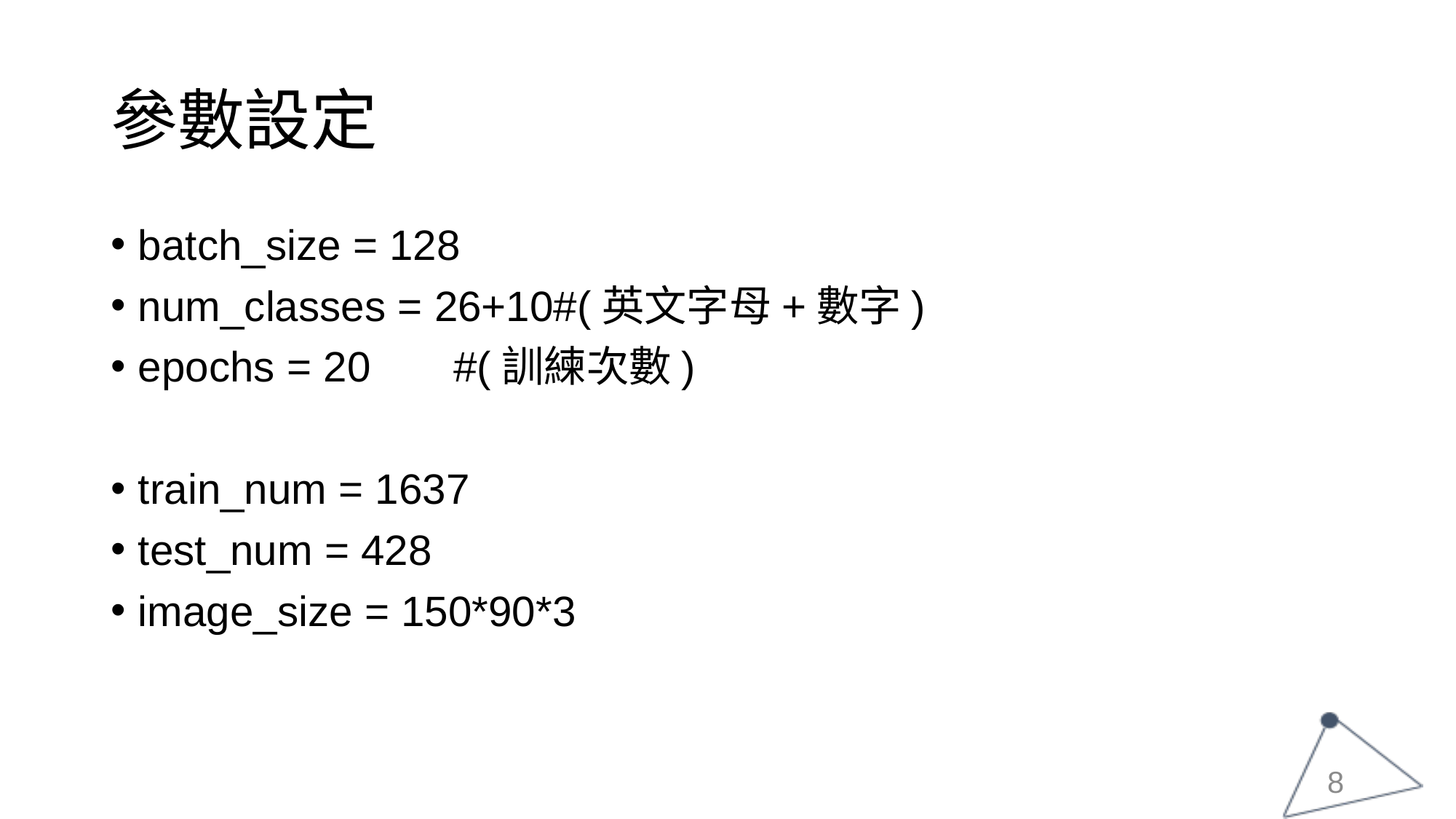

# 參數設定
batch_size = 128
num_classes = 26+10#(英文字母+數字)
epochs = 20       #(訓練次數)

train_num = 1637
test_num = 428
image_size = 150*90*3
8